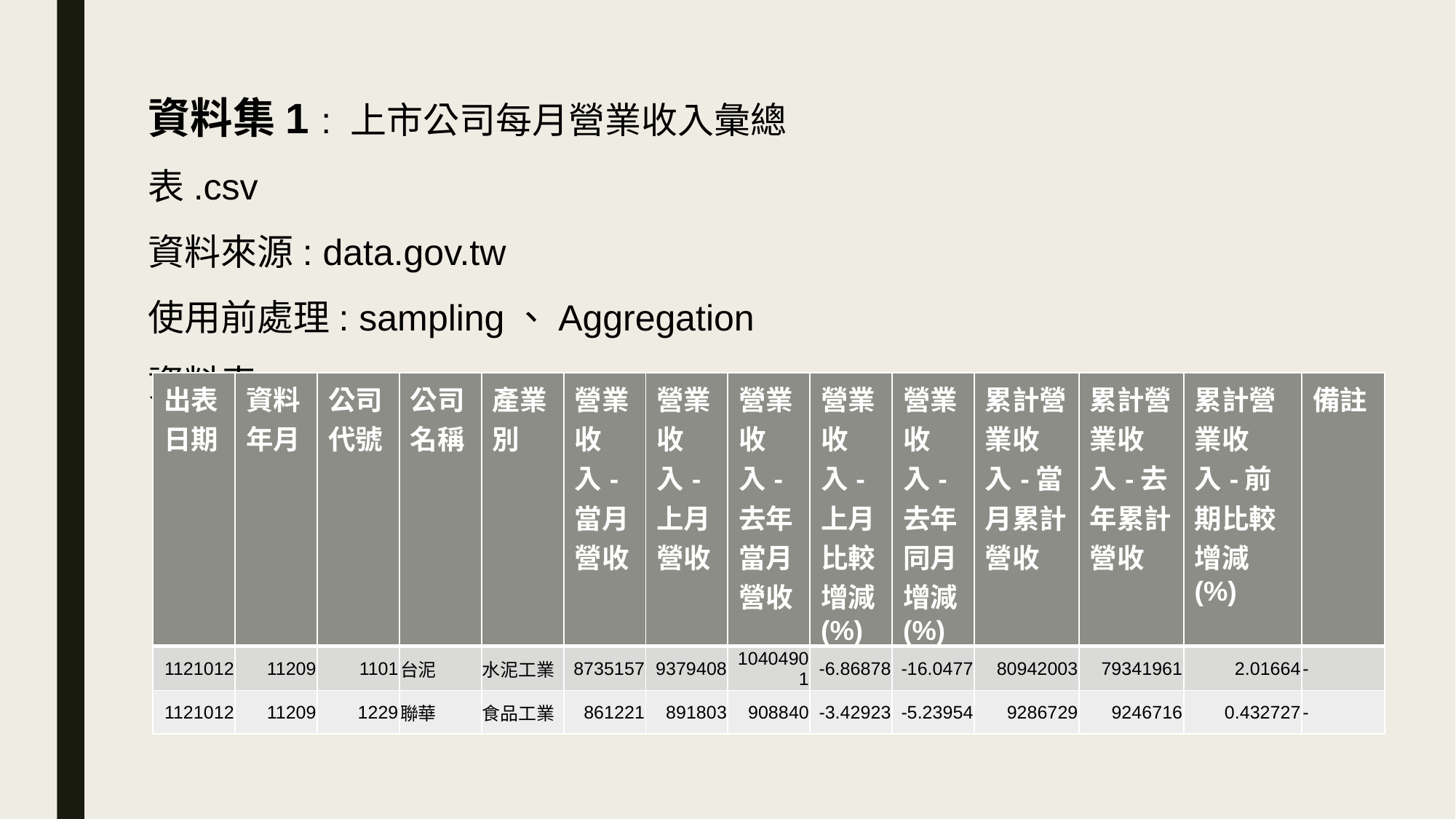

資料集1 : 上市公司每月營業收入彙總表.csv
資料來源: data.gov.tw
使用前處理: sampling、Aggregation
資料表:
| 出表日期 | 資料年月 | 公司代號 | 公司名稱 | 產業別 | 營業收入-當月營收 | 營業收入-上月營收 | 營業收入-去年當月營收 | 營業收入-上月比較增減(%) | 營業收入-去年同月增減(%) | 累計營業收入-當月累計營收 | 累計營業收入-去年累計營收 | 累計營業收入-前期比較增減(%) | 備註 |
| --- | --- | --- | --- | --- | --- | --- | --- | --- | --- | --- | --- | --- | --- |
| 1121012 | 11209 | 1101 | 台泥 | 水泥工業 | 8735157 | 9379408 | 10404901 | -6.86878 | -16.0477 | 80942003 | 79341961 | 2.01664 | - |
| 1121012 | 11209 | 1229 | 聯華 | 食品工業 | 861221 | 891803 | 908840 | -3.42923 | -5.23954 | 9286729 | 9246716 | 0.432727 | - |